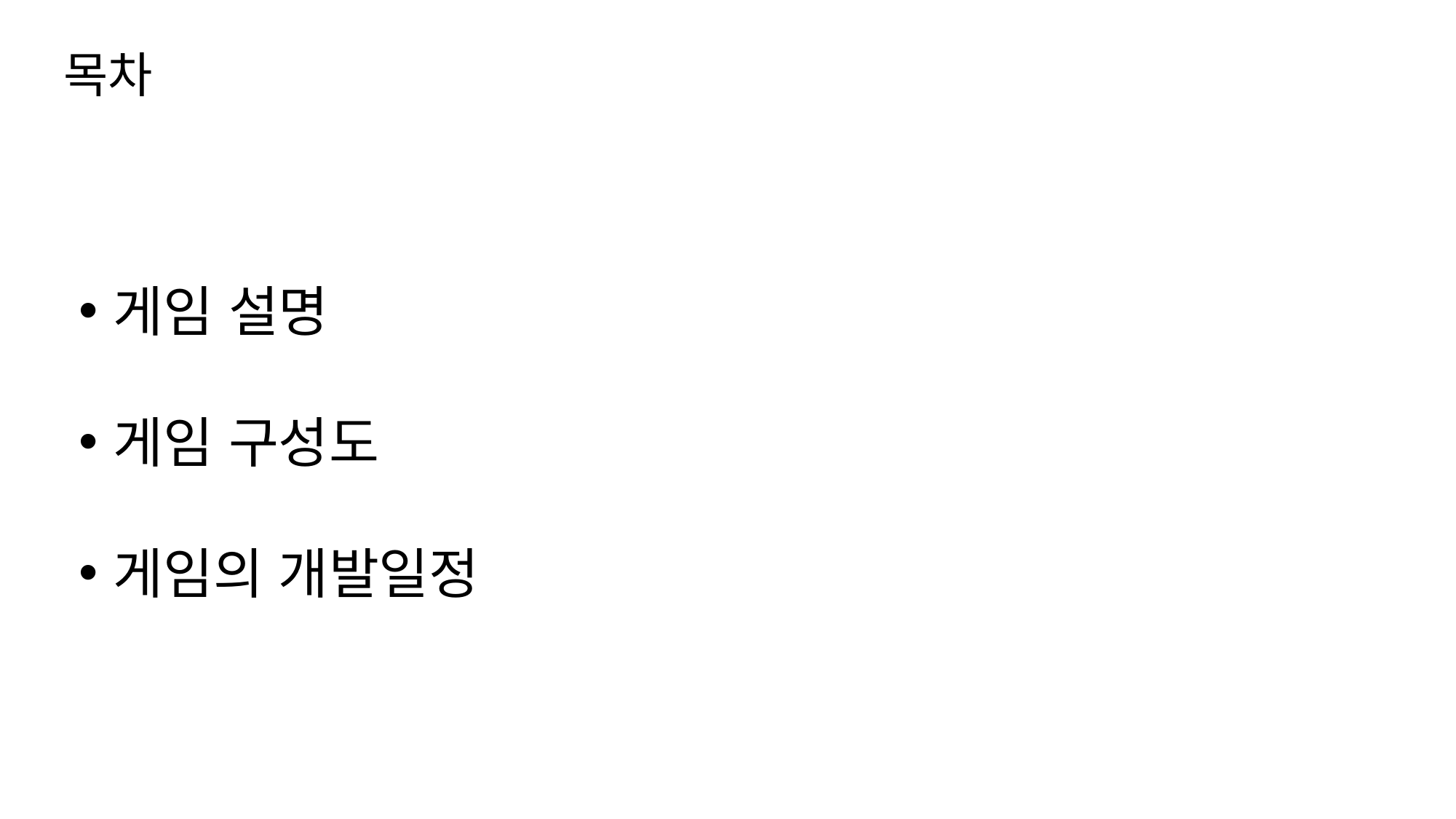

목차
게임 설명

게임 구성도

게임의 개발일정